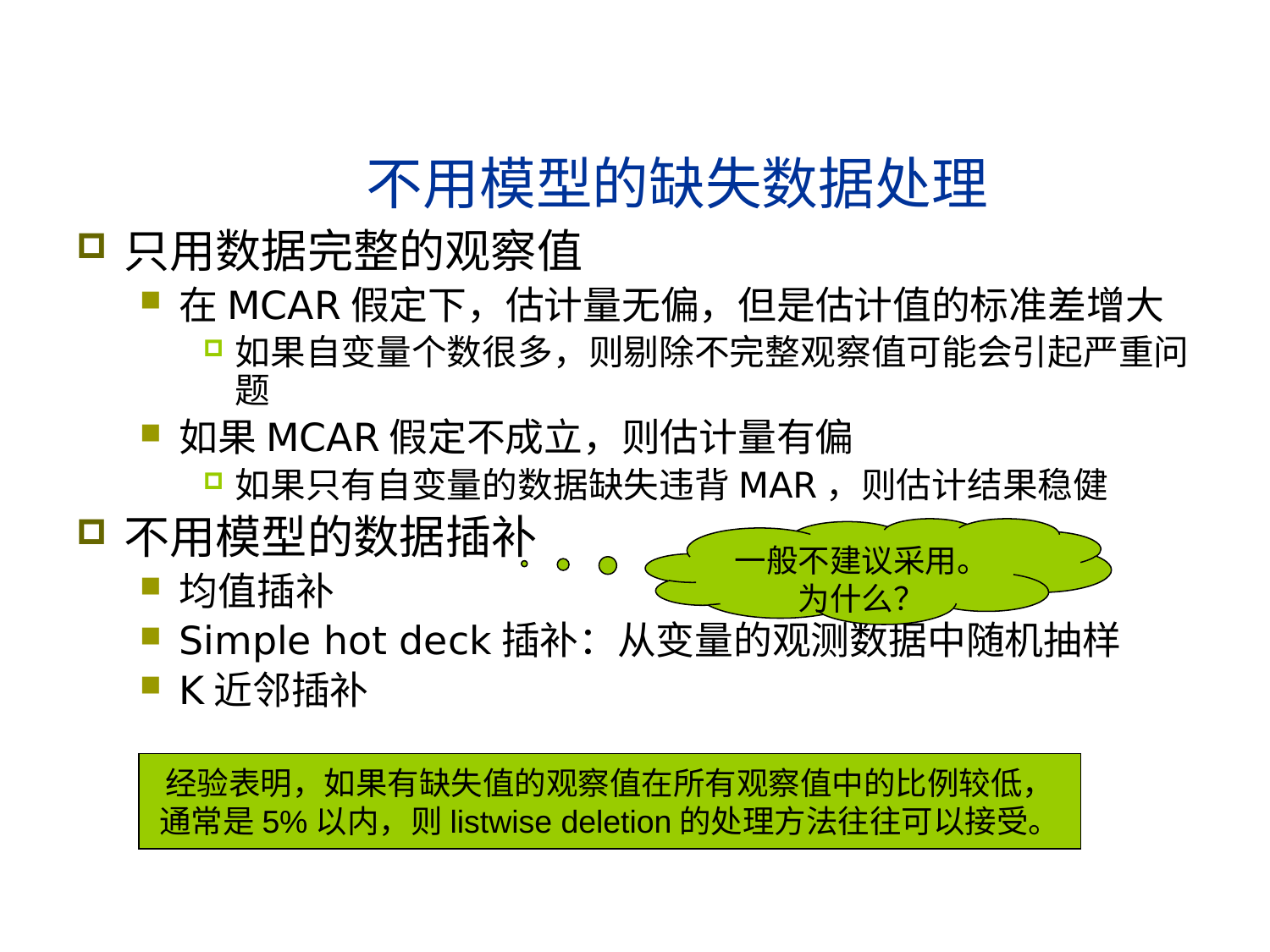

# 不用模型的缺失数据处理
只用数据完整的观察值
在MCAR假定下，估计量无偏，但是估计值的标准差增大
如果自变量个数很多，则剔除不完整观察值可能会引起严重问题
如果MCAR假定不成立，则估计量有偏
如果只有自变量的数据缺失违背MAR，则估计结果稳健
不用模型的数据插补
均值插补
Simple hot deck插补：从变量的观测数据中随机抽样
K近邻插补
一般不建议采用。为什么？
经验表明，如果有缺失值的观察值在所有观察值中的比例较低，
通常是5%以内，则listwise deletion的处理方法往往可以接受。